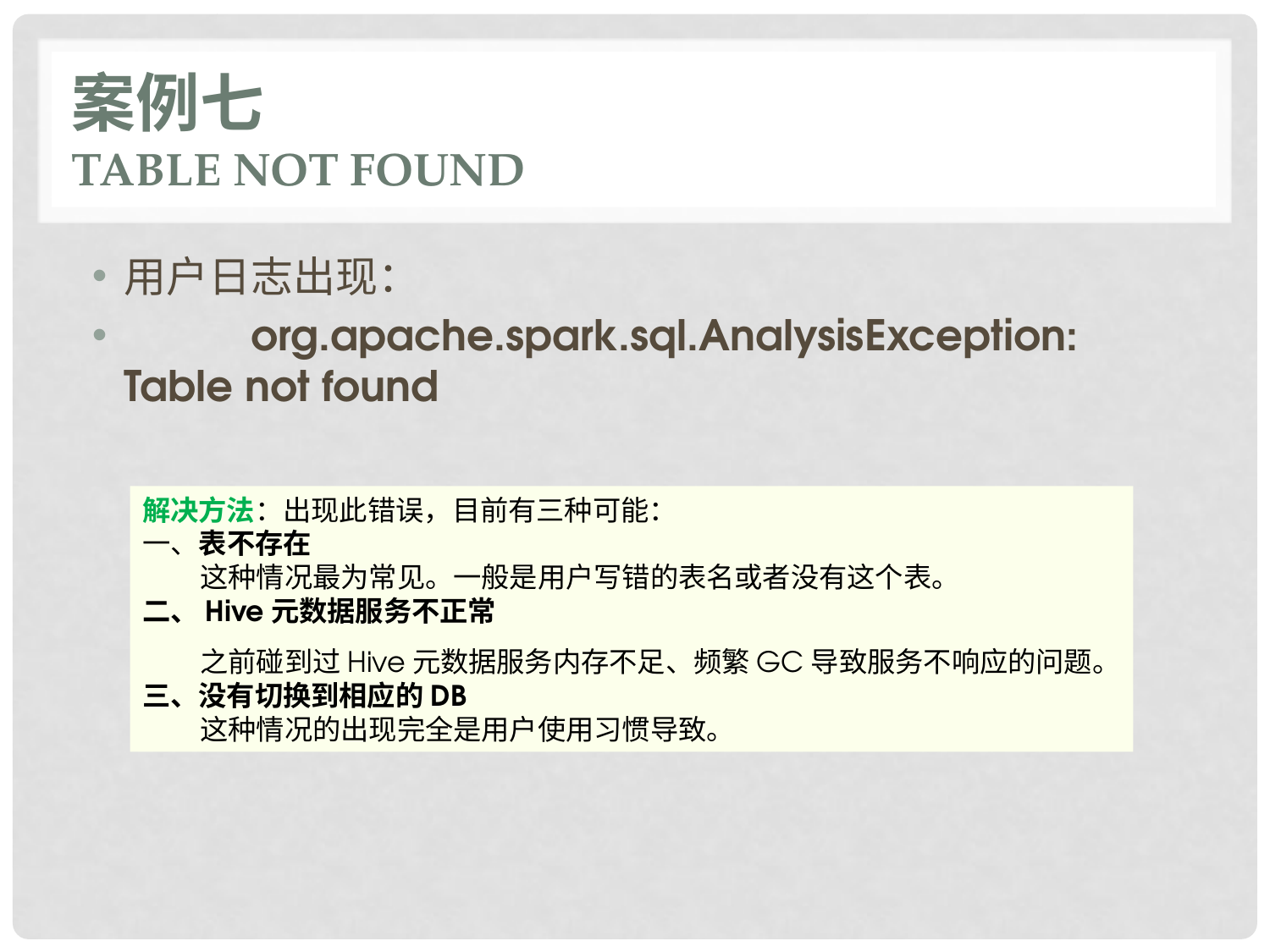

# 案例七 Table not found
用户日志出现：
	org.apache.spark.sql.AnalysisException: Table not found
解决方法：出现此错误，目前有三种可能：
一、表不存在
        这种情况最为常见。一般是用户写错的表名或者没有这个表。
二、Hive元数据服务不正常
        之前碰到过Hive元数据服务内存不足、频繁GC导致服务不响应的问题。
三、没有切换到相应的DB
        这种情况的出现完全是用户使用习惯导致。